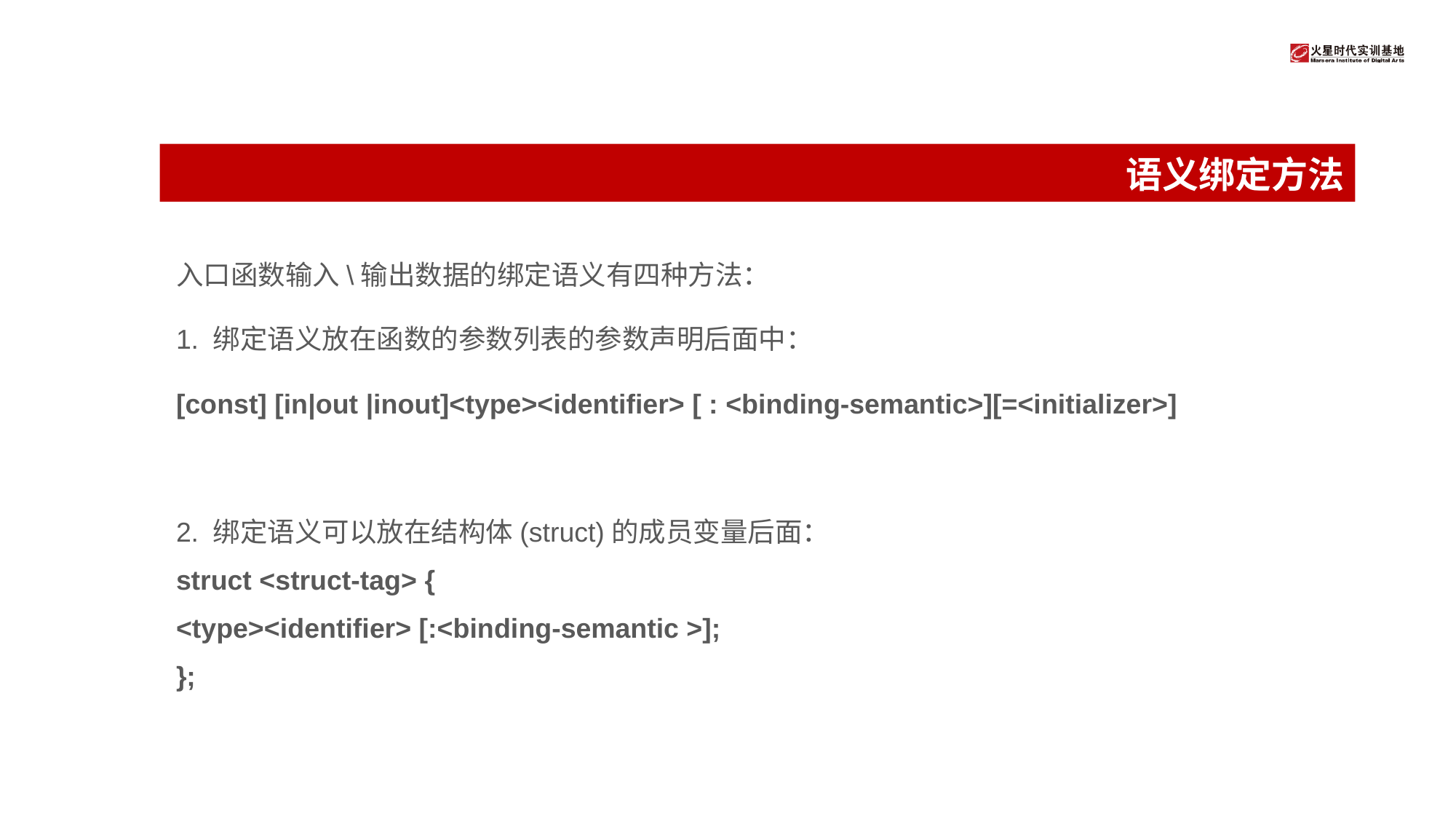

# 语义绑定方法
入口函数输入\输出数据的绑定语义有四种方法：
1. 绑定语义放在函数的参数列表的参数声明后面中：
[const] [in|out |inout]<type><identifier> [ : <binding-semantic>][=<initializer>]

2. 绑定语义可以放在结构体(struct)的成员变量后面：
struct <struct-tag> {
<type><identifier> [:<binding-semantic >];
};